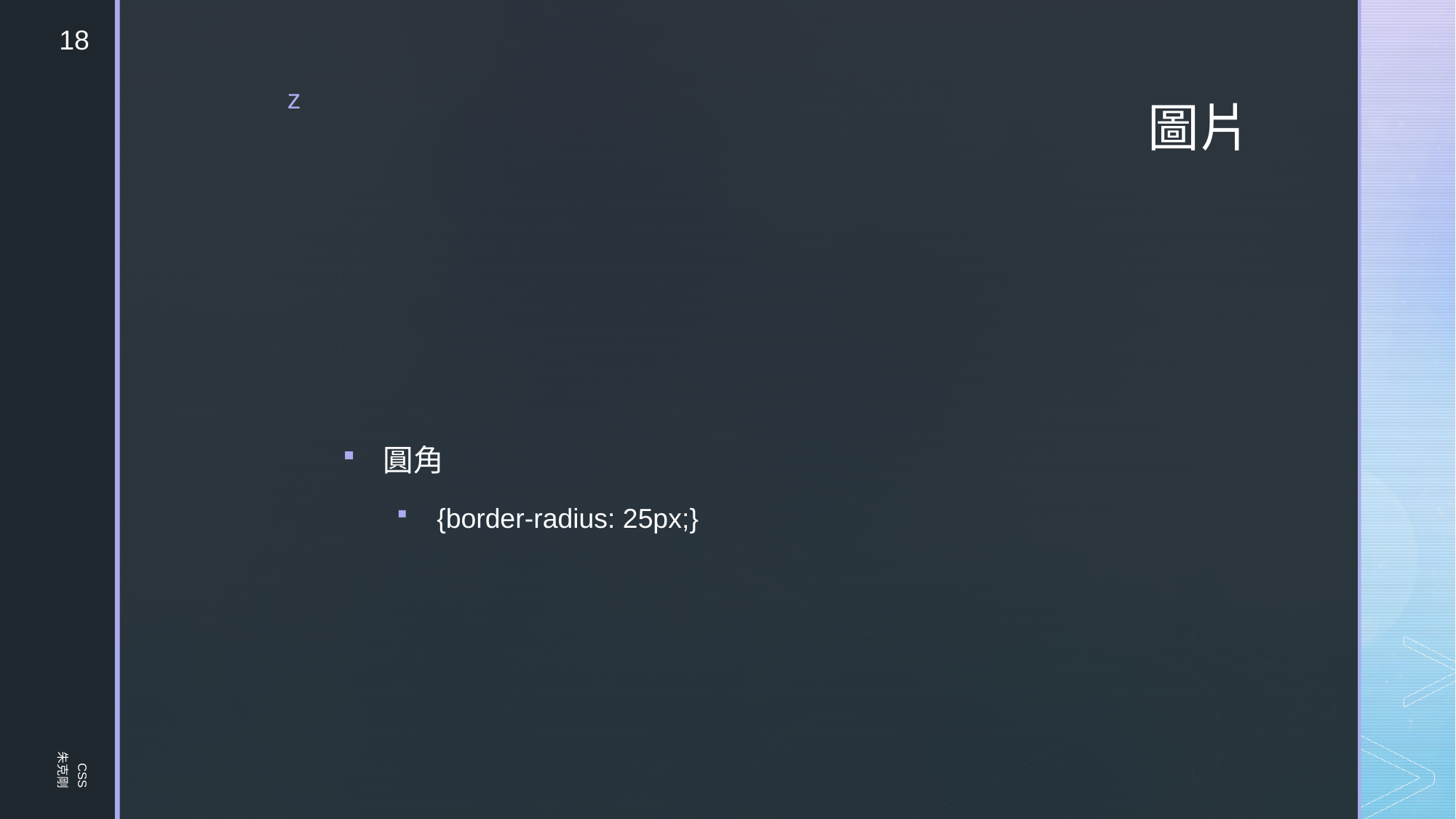

18
# 圖片
圓角
{border-radius: 25px;}
CSS
朱克剛